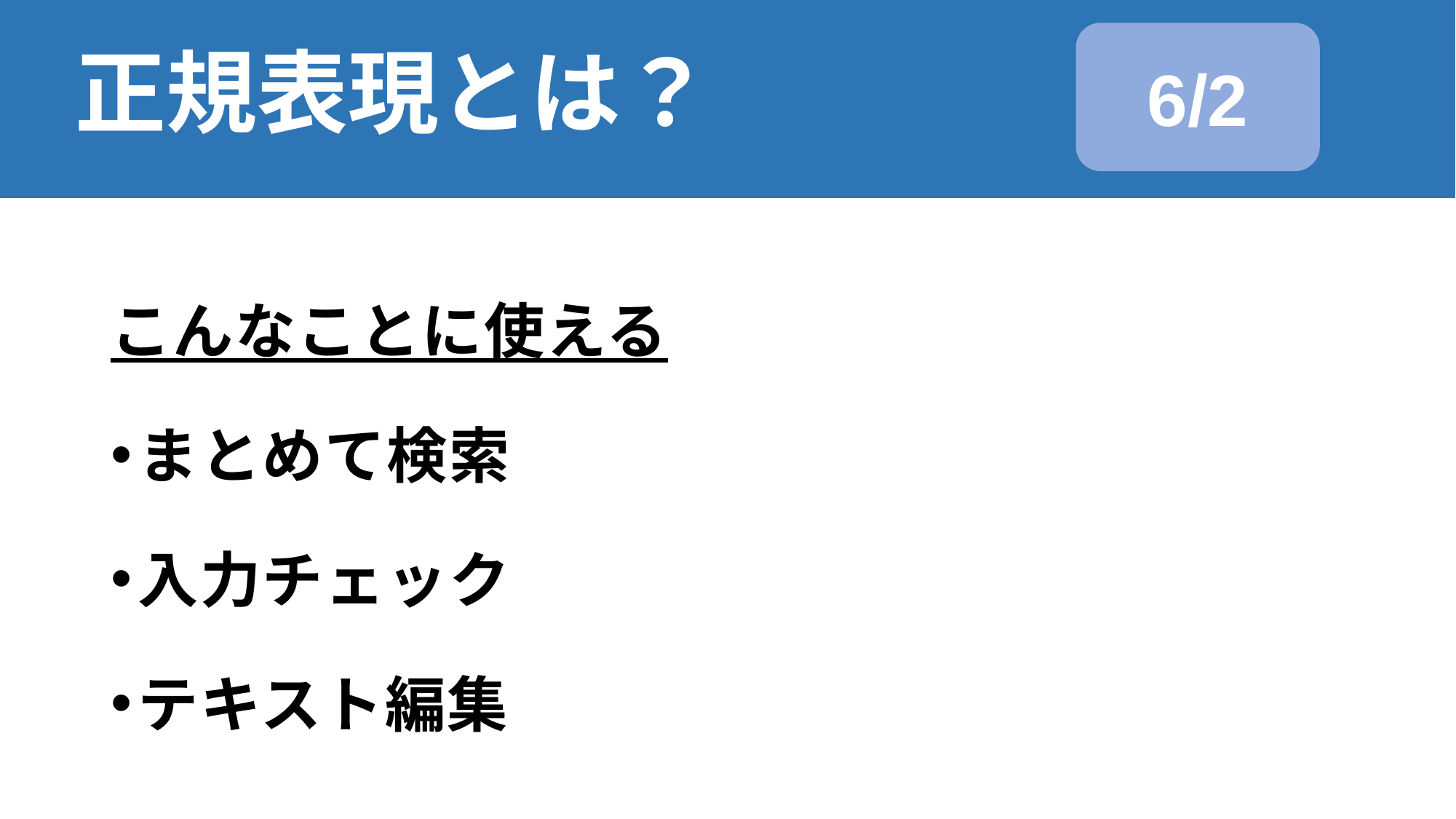

# 正規表現とは？
6/2
こんなことに使える
まとめて検索
入力チェック
テキスト編集